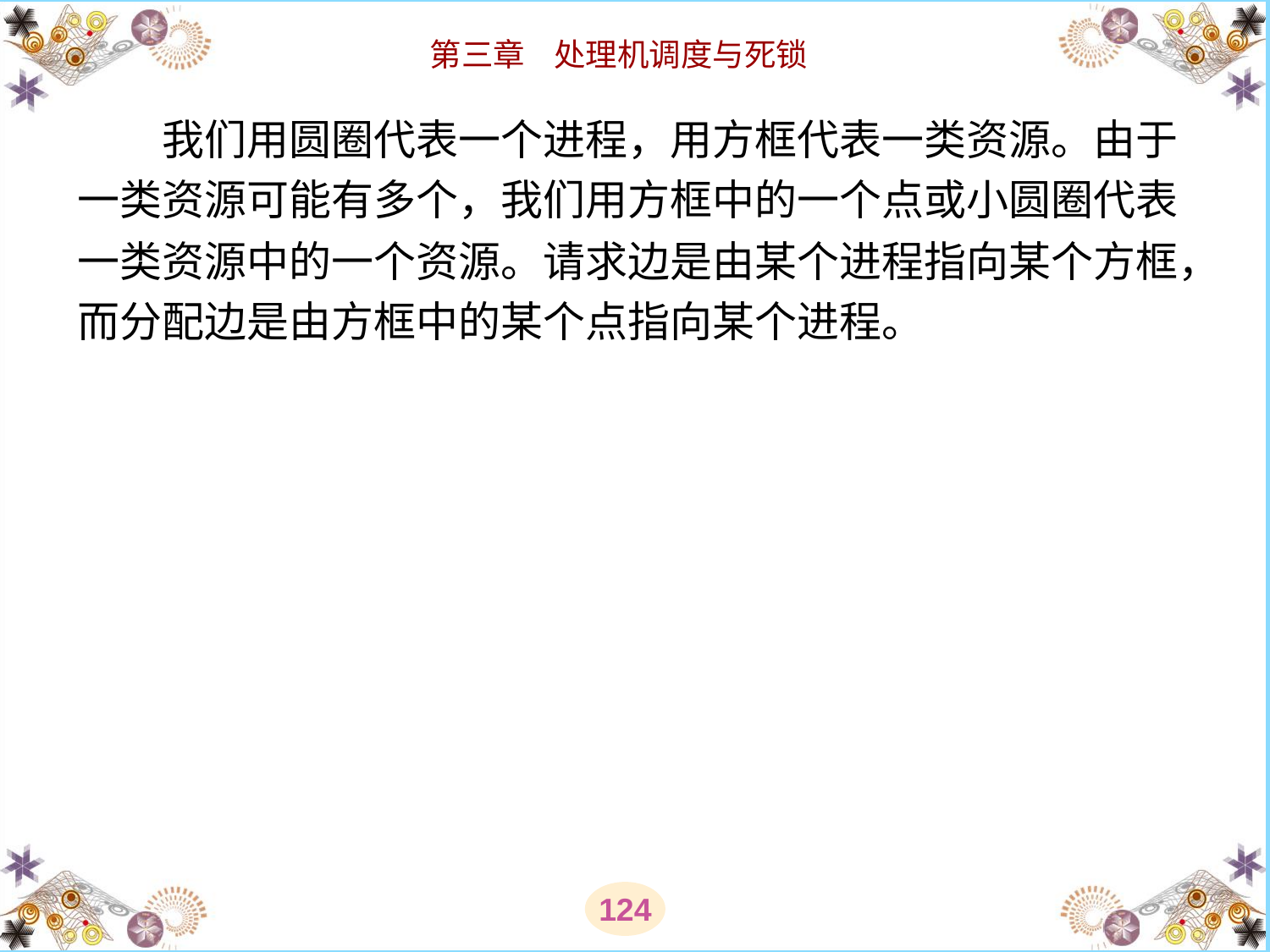

# 我们用圆圈代表一个进程，用方框代表一类资源。由于一类资源可能有多个，我们用方框中的一个点或小圆圈代表一类资源中的一个资源。请求边是由某个进程指向某个方框，而分配边是由方框中的某个点指向某个进程。